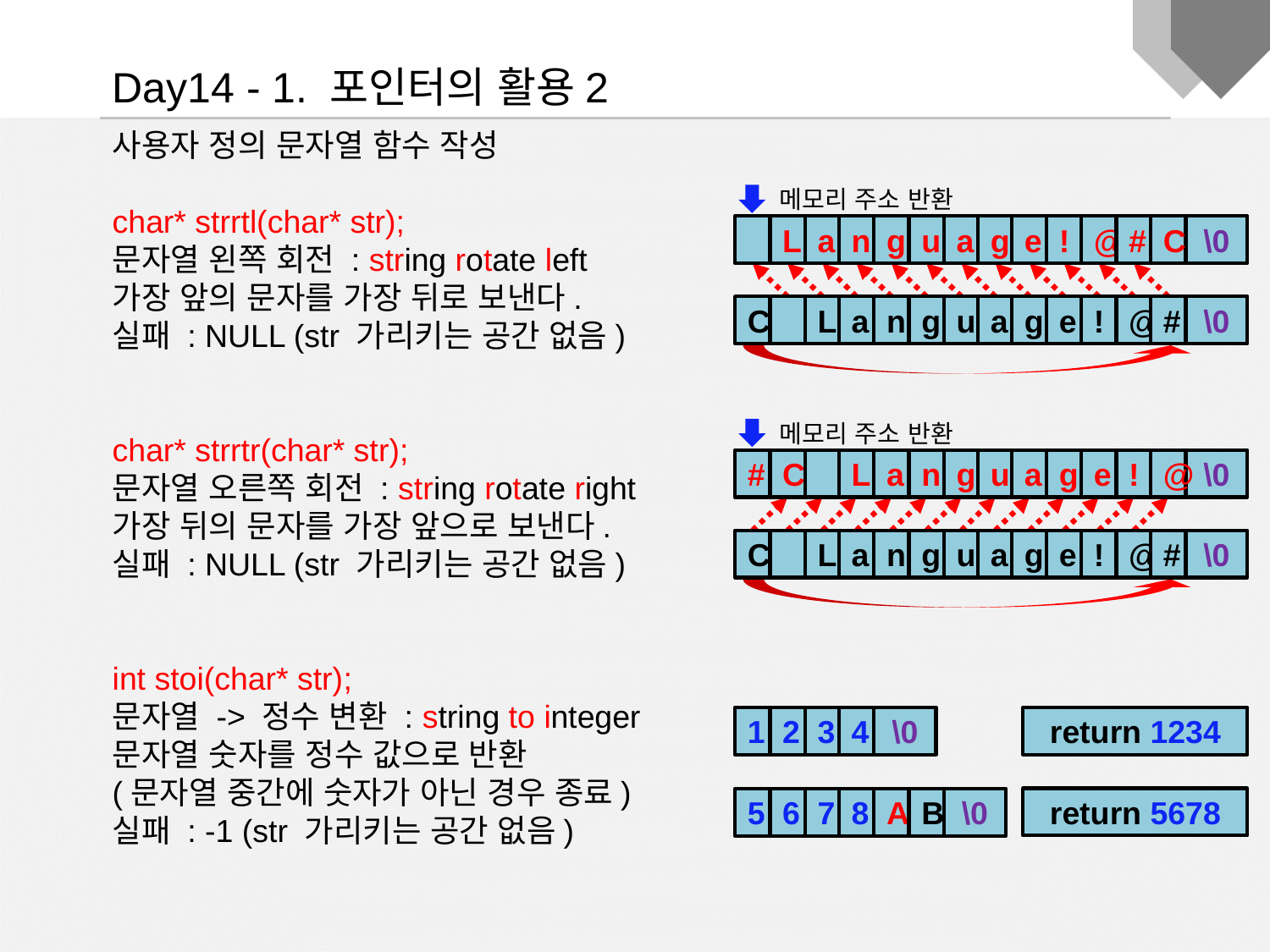

Day14 - 1. 포인터의 활용2
사용자 정의 문자열 함수 작성

char* strrtl(char* str);
문자열 왼쪽 회전 : string rotate left
가장 앞의 문자를 가장 뒤로 보낸다.
실패 : NULL (str 가리키는 공간 없음)

char* strrtr(char* str);
문자열 오른쪽 회전 : string rotate right
가장 뒤의 문자를 가장 앞으로 보낸다.
실패 : NULL (str 가리키는 공간 없음)

int stoi(char* str);
문자열 -> 정수 변환 : string to integer
문자열 숫자를 정수 값으로 반환
(문자열 중간에 숫자가 아닌 경우 종료)
실패 : -1 (str 가리키는 공간 없음)

메모리 주소 반환

L
a
n
g
u
a
g
e
!
@
#
C
\0
C

L
a
n
g
u
a
g
e
!
@
#
\0

메모리 주소 반환

#
C

L
a
n
g
u
a
g
e
!
@
\0
C

L
a
n
g
u
a
g
e
!
@
#
\0
1
2
3
4
\0
return 1234
return 5678
5
6
7
8
A
B
\0